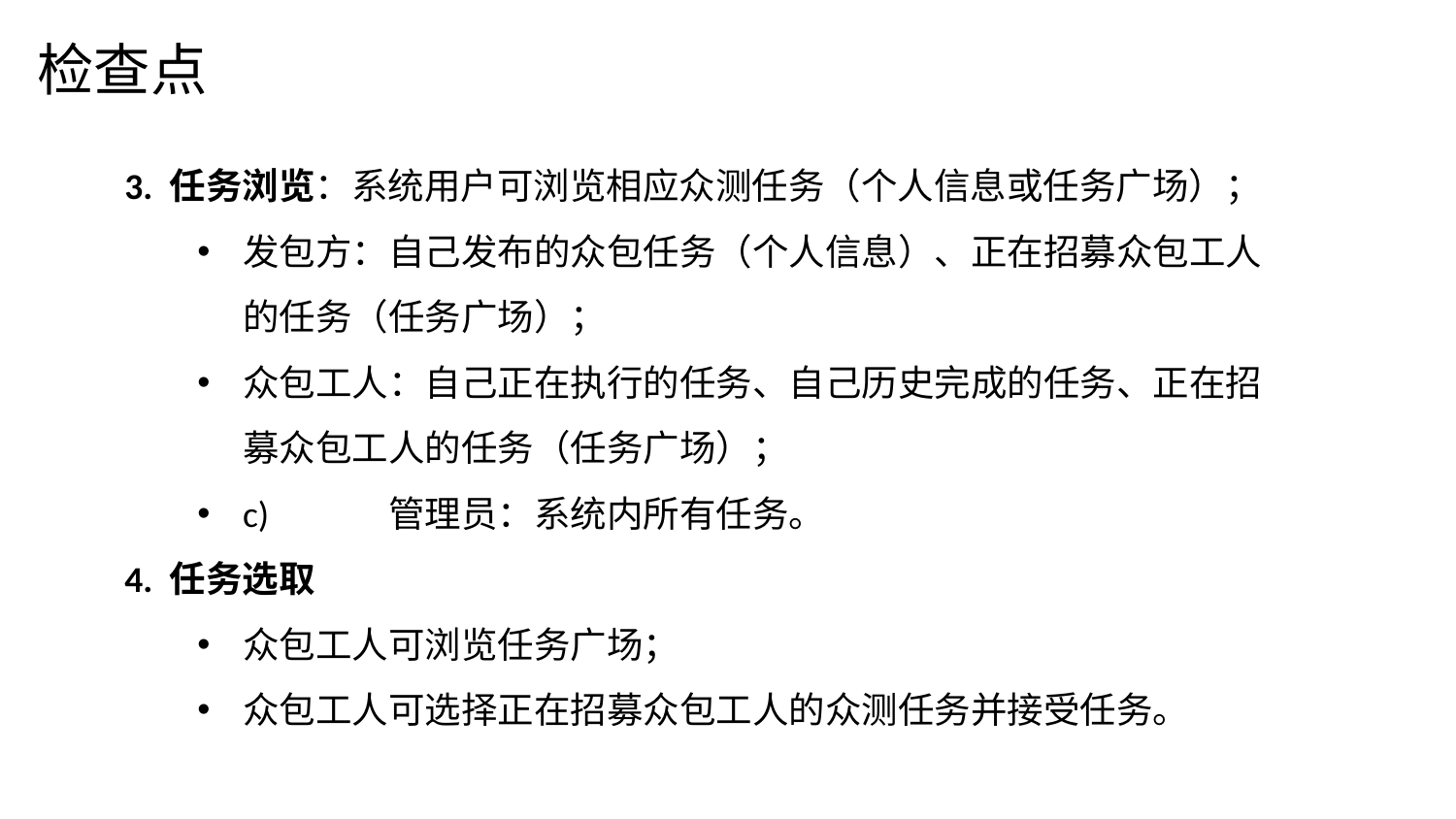

检查点
3. 任务浏览：系统用户可浏览相应众测任务（个人信息或任务广场）；
发包方：自己发布的众包任务（个人信息）、正在招募众包工人的任务（任务广场）；
众包工人：自己正在执行的任务、自己历史完成的任务、正在招募众包工人的任务（任务广场）；
c)	管理员：系统内所有任务。
4. 任务选取
众包工人可浏览任务广场；
众包工人可选择正在招募众包工人的众测任务并接受任务。